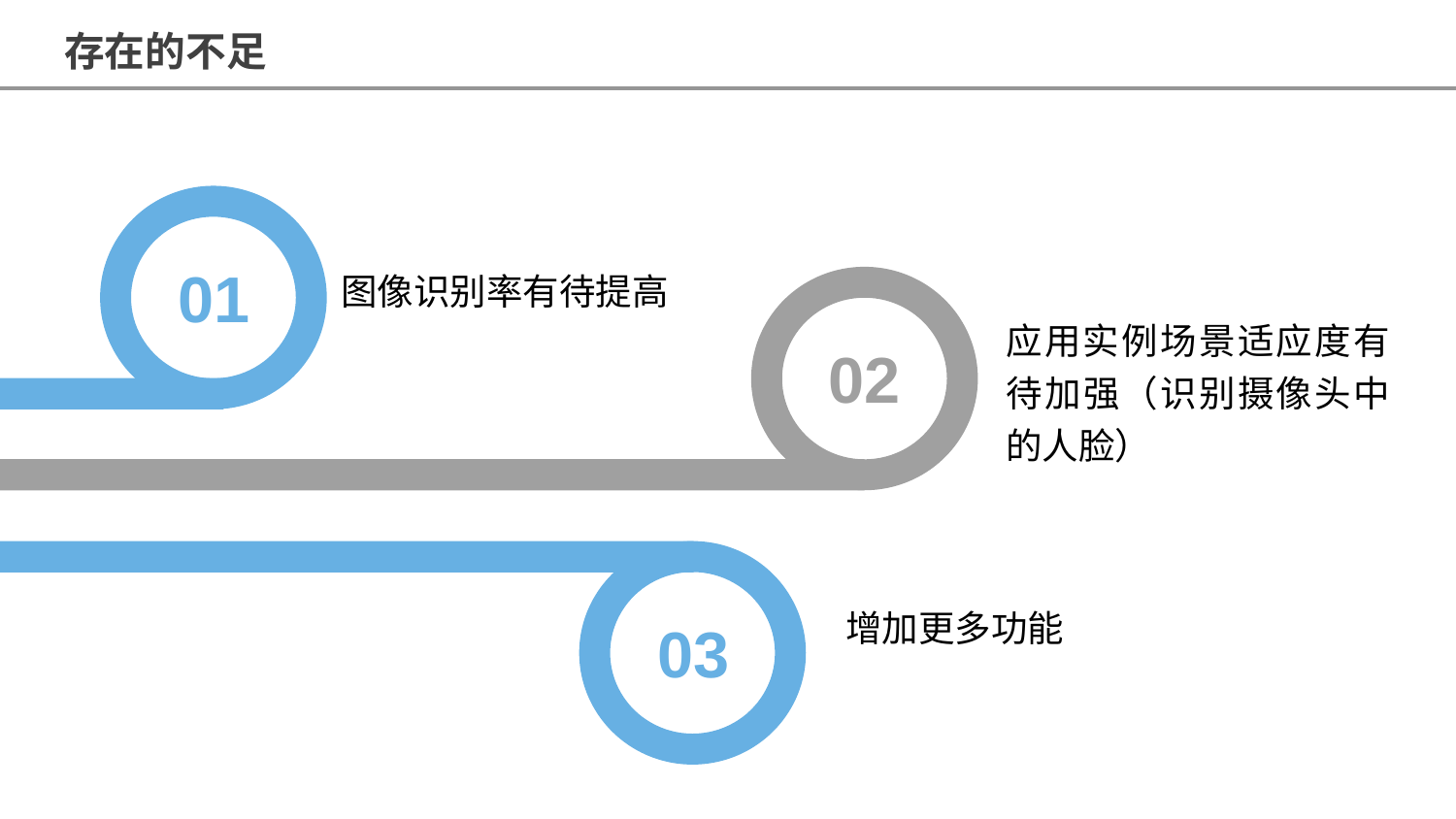

存在的不足

01
图像识别率有待提高

02
应用实例场景适应度有待加强（识别摄像头中的人脸）

03
增加更多功能